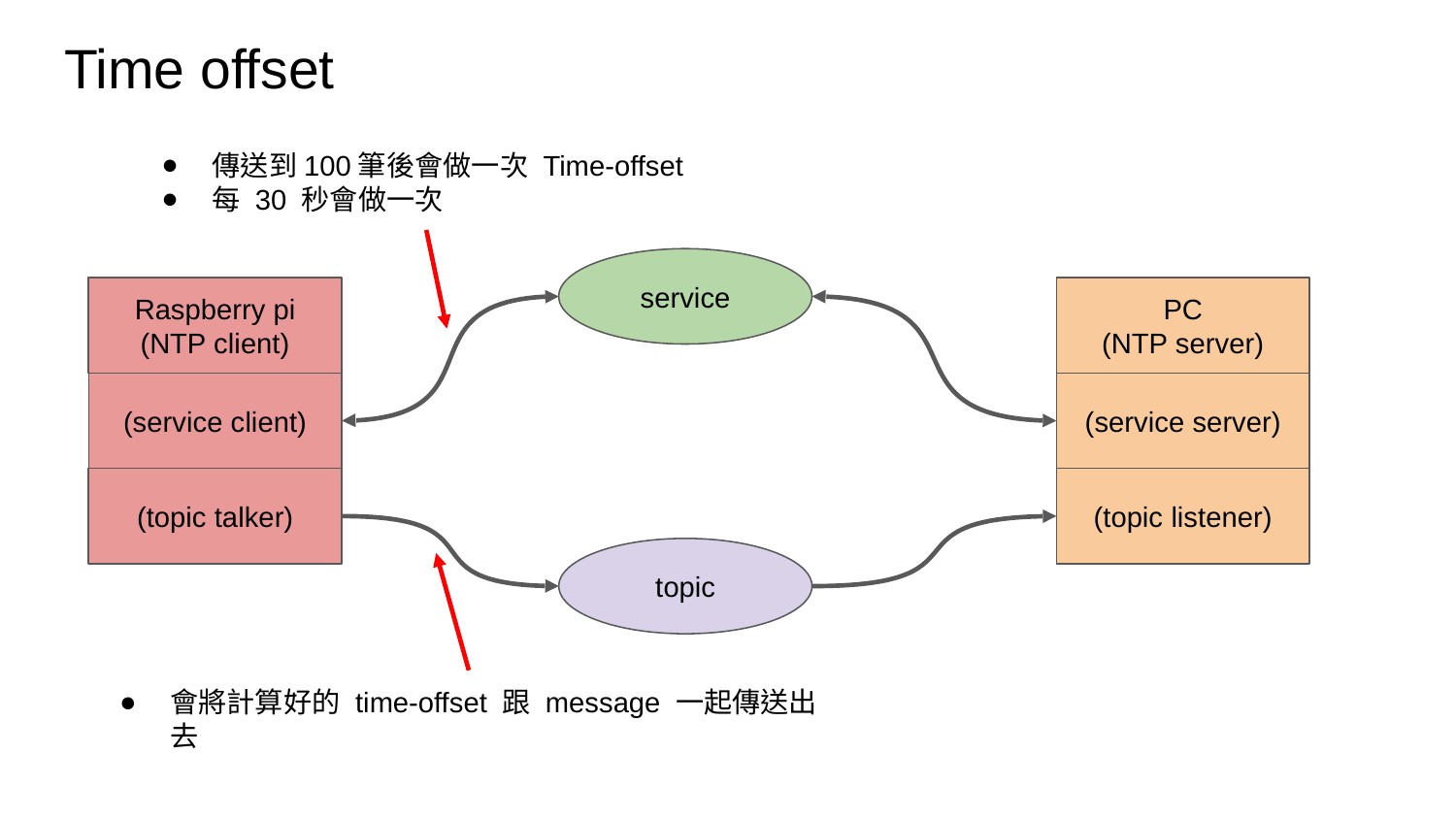

# Time offset
傳送到100筆後會做一次 Time-offset
每 30 秒會做一次
service
Raspberry pi (NTP client)
PC
(NTP server)
(service client)
(service server)
(topic talker)
(topic listener)
topic
會將計算好的 time-offset 跟 message 一起傳送出去